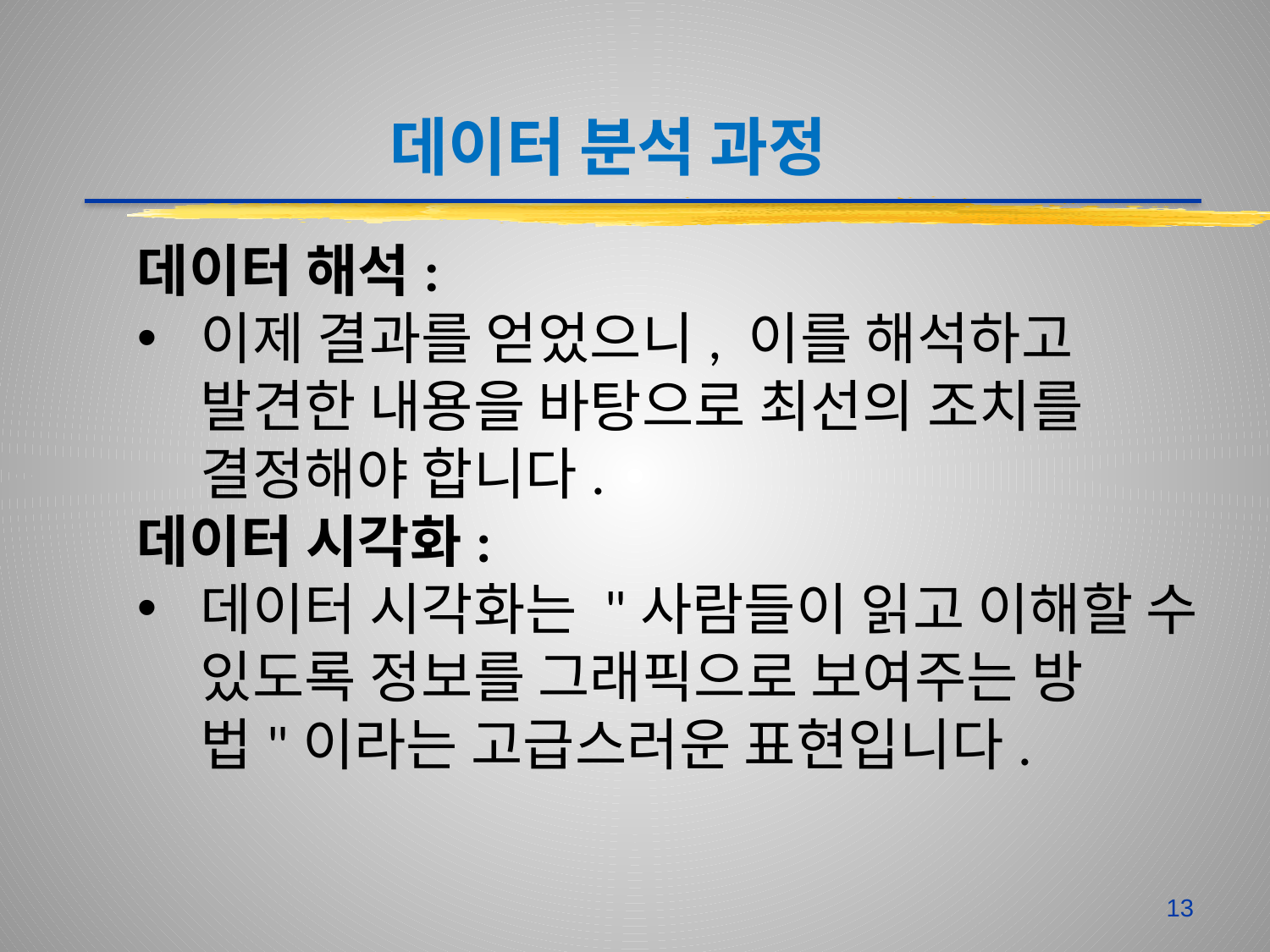

데이터 분석 과정
데이터 해석:
이제 결과를 얻었으니, 이를 해석하고 발견한 내용을 바탕으로 최선의 조치를 결정해야 합니다.
데이터 시각화:
데이터 시각화는 "사람들이 읽고 이해할 수 있도록 정보를 그래픽으로 보여주는 방법"이라는 고급스러운 표현입니다.

13